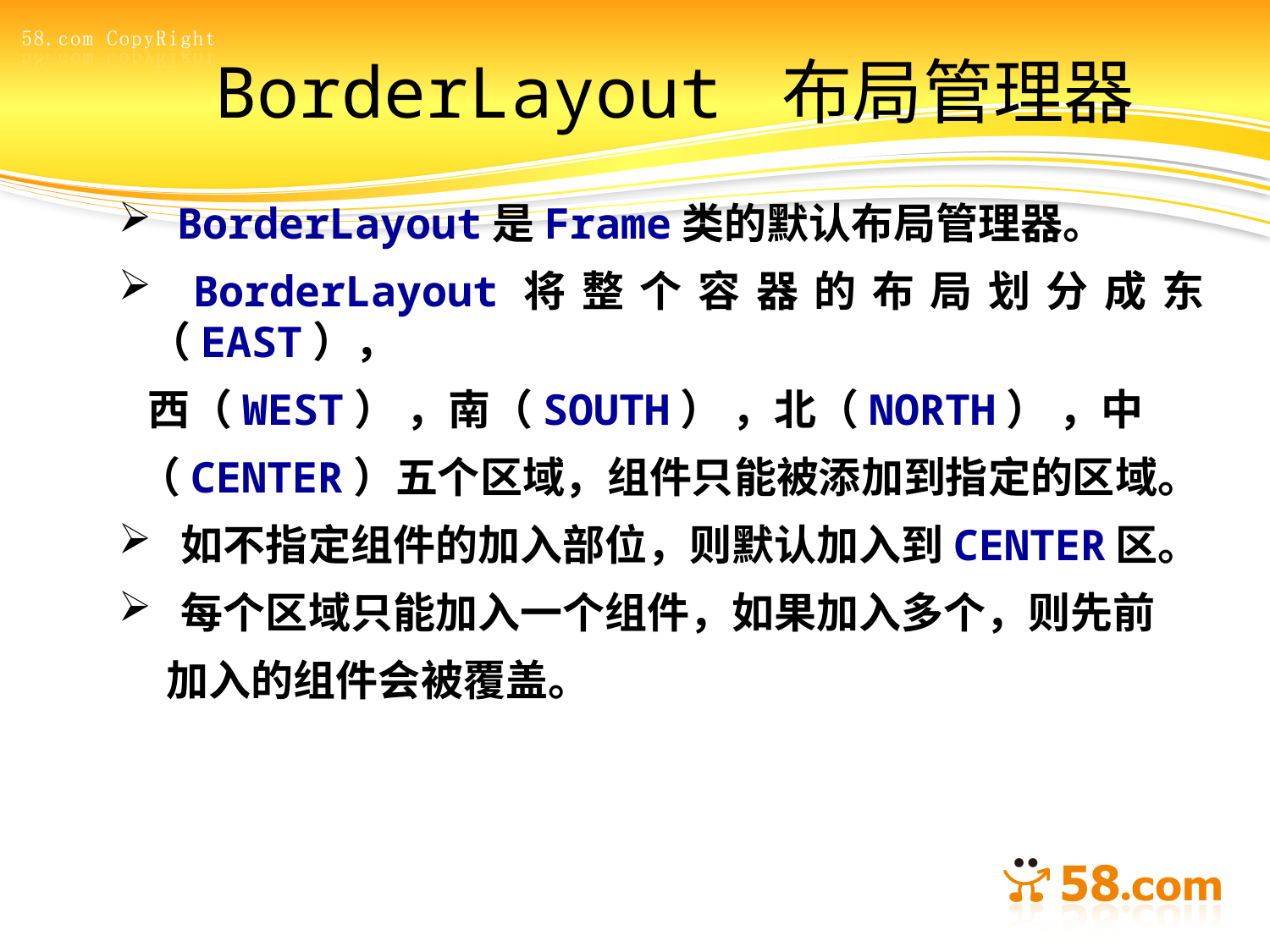

# BorderLayout 布局管理器
 BorderLayout是Frame类的默认布局管理器。
 BorderLayout将整个容器的布局划分成东（EAST），
  西（WEST） ，南（SOUTH） ，北（NORTH） ，中
 （CENTER）五个区域，组件只能被添加到指定的区域。
  如不指定组件的加入部位，则默认加入到CENTER区。
  每个区域只能加入一个组件，如果加入多个，则先前
    加入的组件会被覆盖。